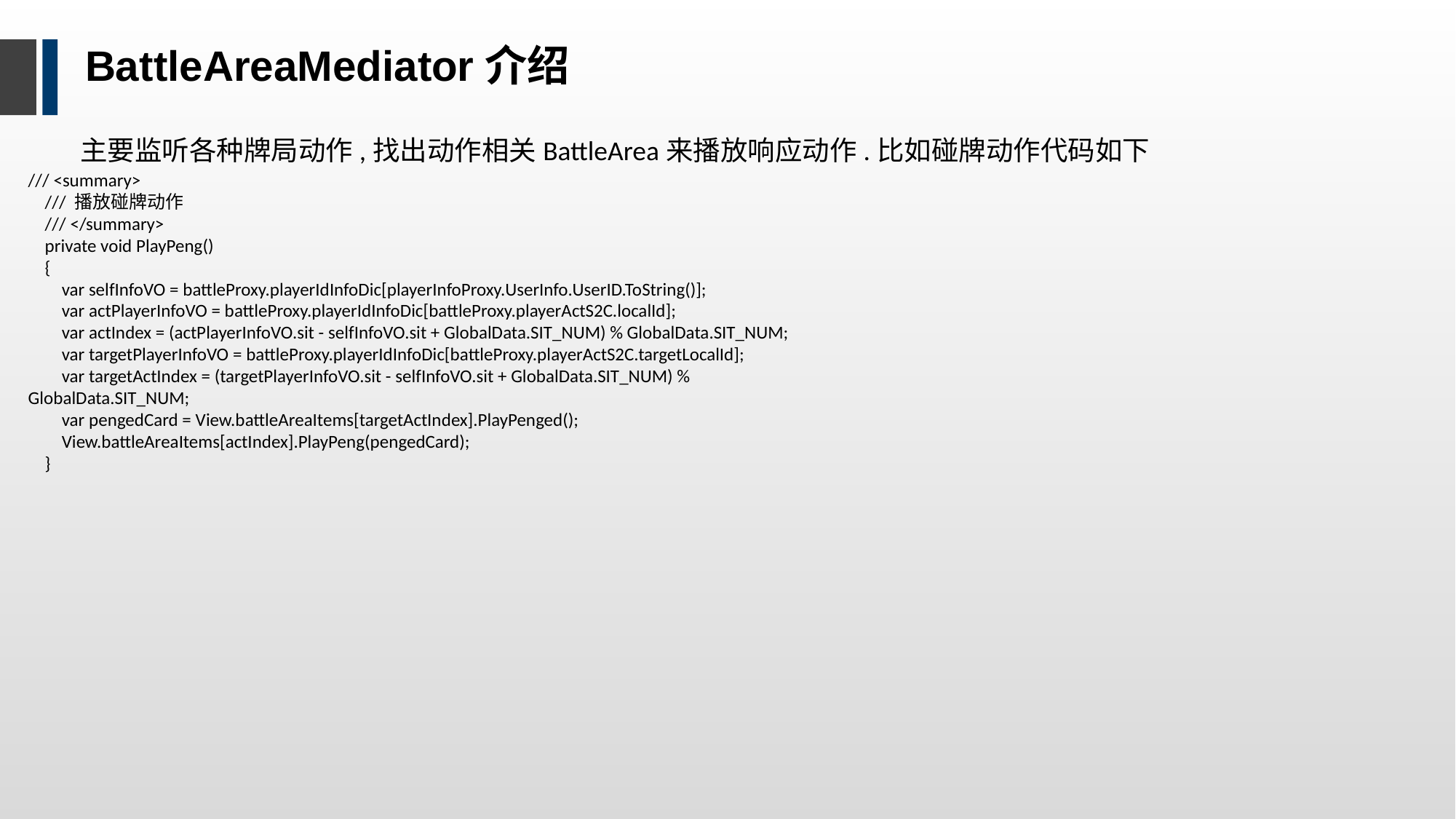

BattleAreaMediator介绍

主要监听各种牌局动作,找出动作相关BattleArea来播放响应动作.比如碰牌动作代码如下
/// <summary>
    /// 播放碰牌动作
    /// </summary>
    private void PlayPeng()
    {
        var selfInfoVO = battleProxy.playerIdInfoDic[playerInfoProxy.UserInfo.UserID.ToString()];
        var actPlayerInfoVO = battleProxy.playerIdInfoDic[battleProxy.playerActS2C.localId];
        var actIndex = (actPlayerInfoVO.sit - selfInfoVO.sit + GlobalData.SIT_NUM) % GlobalData.SIT_NUM;
        var targetPlayerInfoVO = battleProxy.playerIdInfoDic[battleProxy.playerActS2C.targetLocalId];
        var targetActIndex = (targetPlayerInfoVO.sit - selfInfoVO.sit + GlobalData.SIT_NUM) % GlobalData.SIT_NUM;
        var pengedCard = View.battleAreaItems[targetActIndex].PlayPenged();
        View.battleAreaItems[actIndex].PlayPeng(pengedCard);
    }